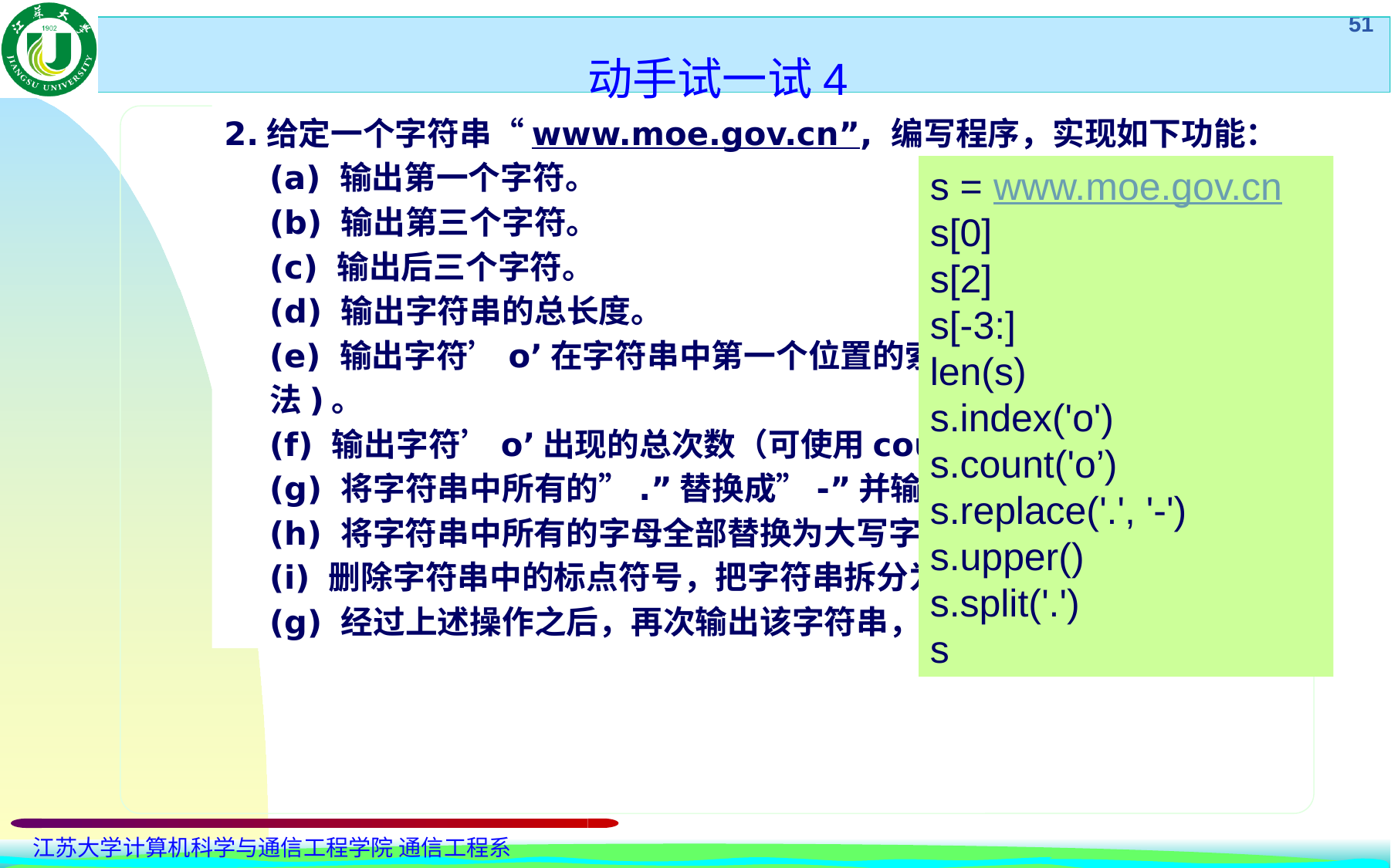

动手试一试4
2.给定一个字符串“www.moe.gov.cn”, 编写程序，实现如下功能：
(a) 输出第一个字符。
(b) 输出第三个字符。
(c) 输出后三个字符。
(d) 输出字符串的总长度。
(e) 输出字符’o’在字符串中第一个位置的索引值(可使用index()方法)。
(f) 输出字符’o’出现的总次数（可使用count()方法）。
(g) 将字符串中所有的”.”替换成”-”并输出。
(h) 将字符串中所有的字母全部替换为大写字母并输出。
(i) 删除字符串中的标点符号，把字符串拆分为四个字符串。
(g) 经过上述操作之后，再次输出该字符串，观察字符串有没有变化，
s = www.moe.gov.cn
s[0]
s[2]
s[-3:]
len(s)
s.index('o')
s.count('o’)
s.replace('.', '-')
s.upper()
s.split('.')
s